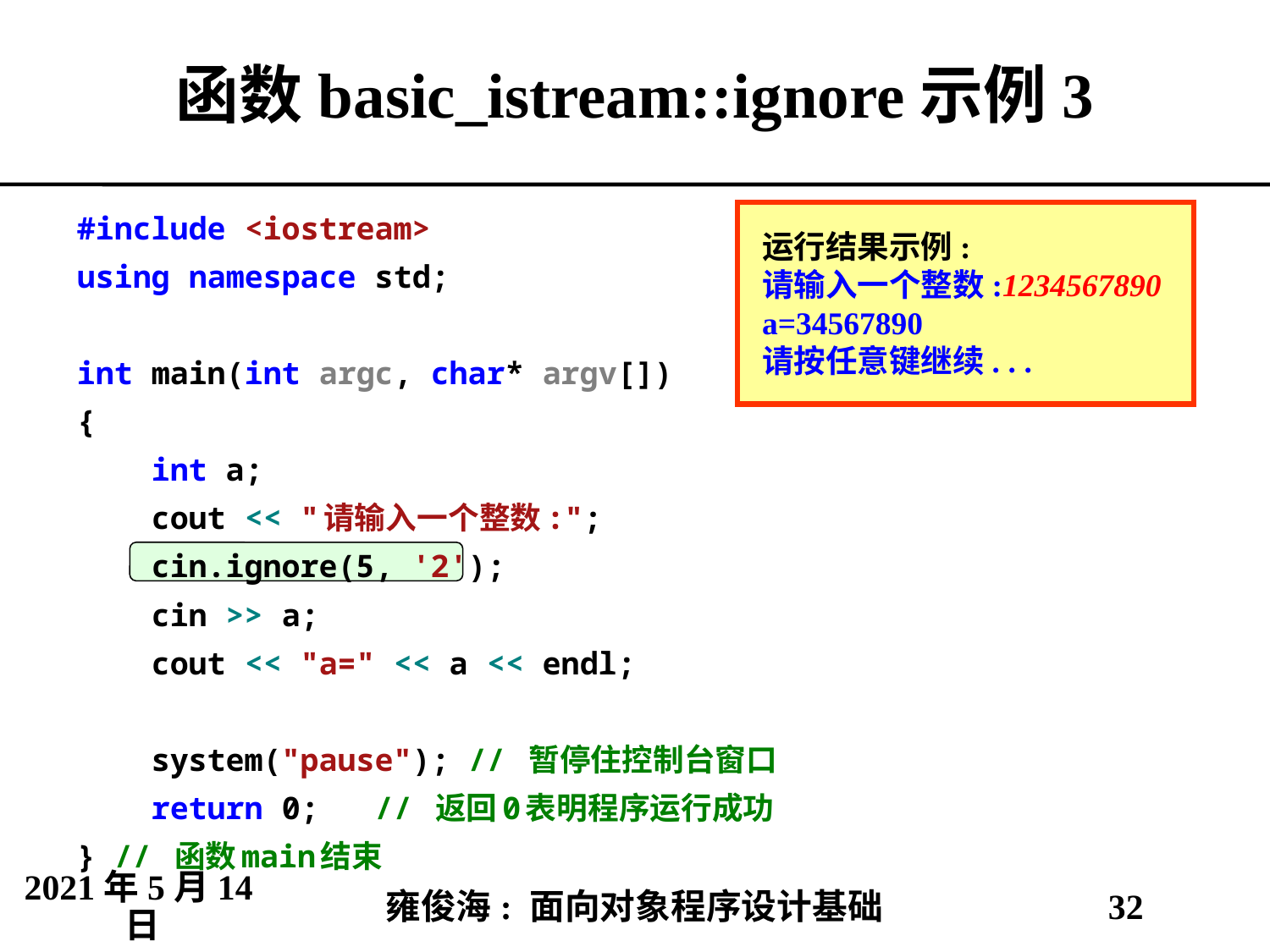

# 函数basic_istream::ignore示例3

运行结果示例:
请输入一个整数:1234567890
a=34567890
请按任意键继续. . .
#include <iostream>
using namespace std;

int main(int argc, char* argv[])
{
    int a;
    cout << "请输入一个整数:";
    cin.ignore(5, '2');
    cin >> a;
    cout << "a=" << a << endl;

    system("pause"); // 暂停住控制台窗口
    return 0;   // 返回0表明程序运行成功
} // 函数main结束

2021年5月14日
雍俊海: 面向对象程序设计基础
32